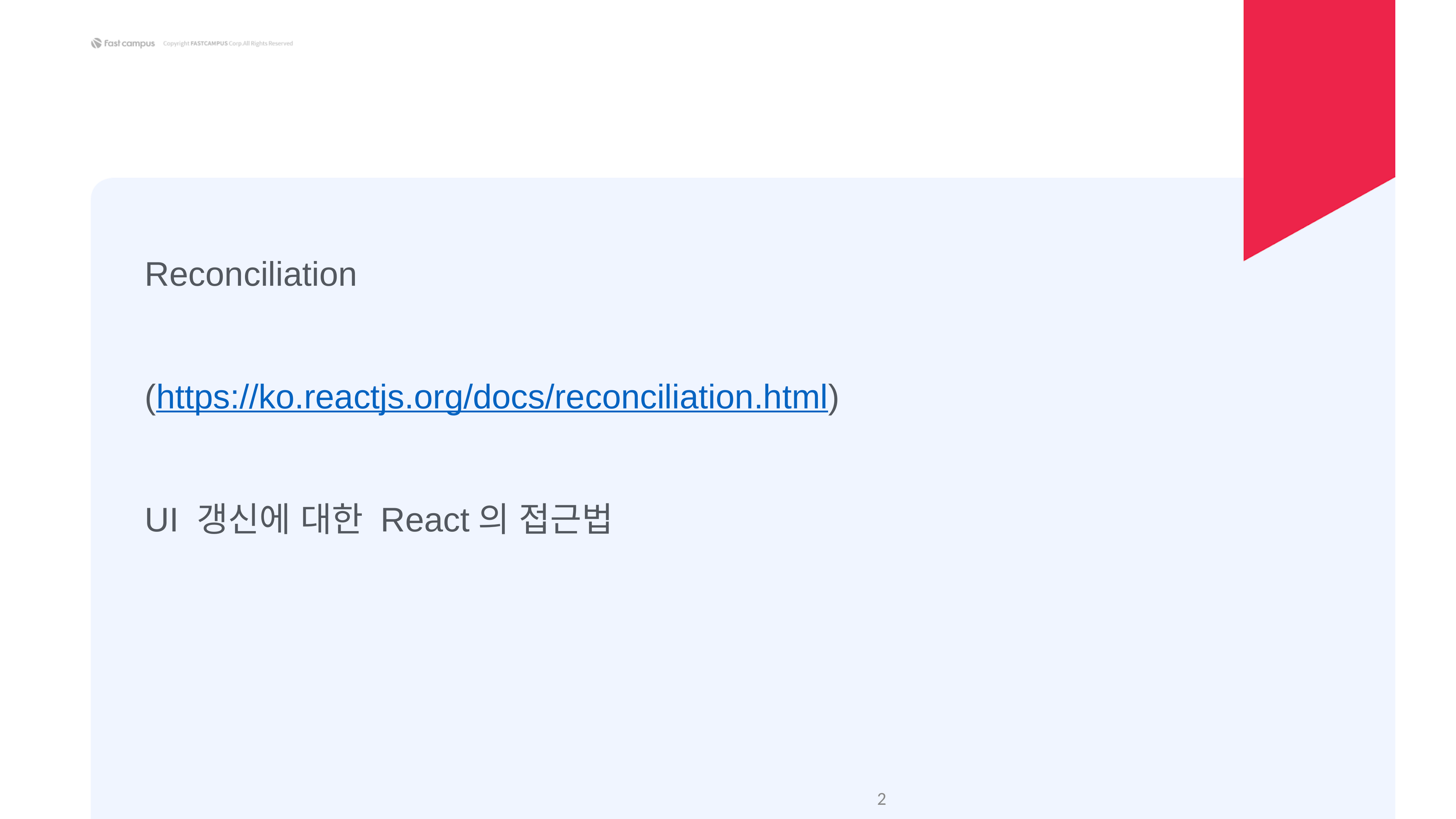

Reconciliation

(https://ko.reactjs.org/docs/reconciliation.html)

UI 갱신에 대한 React의 접근법
2